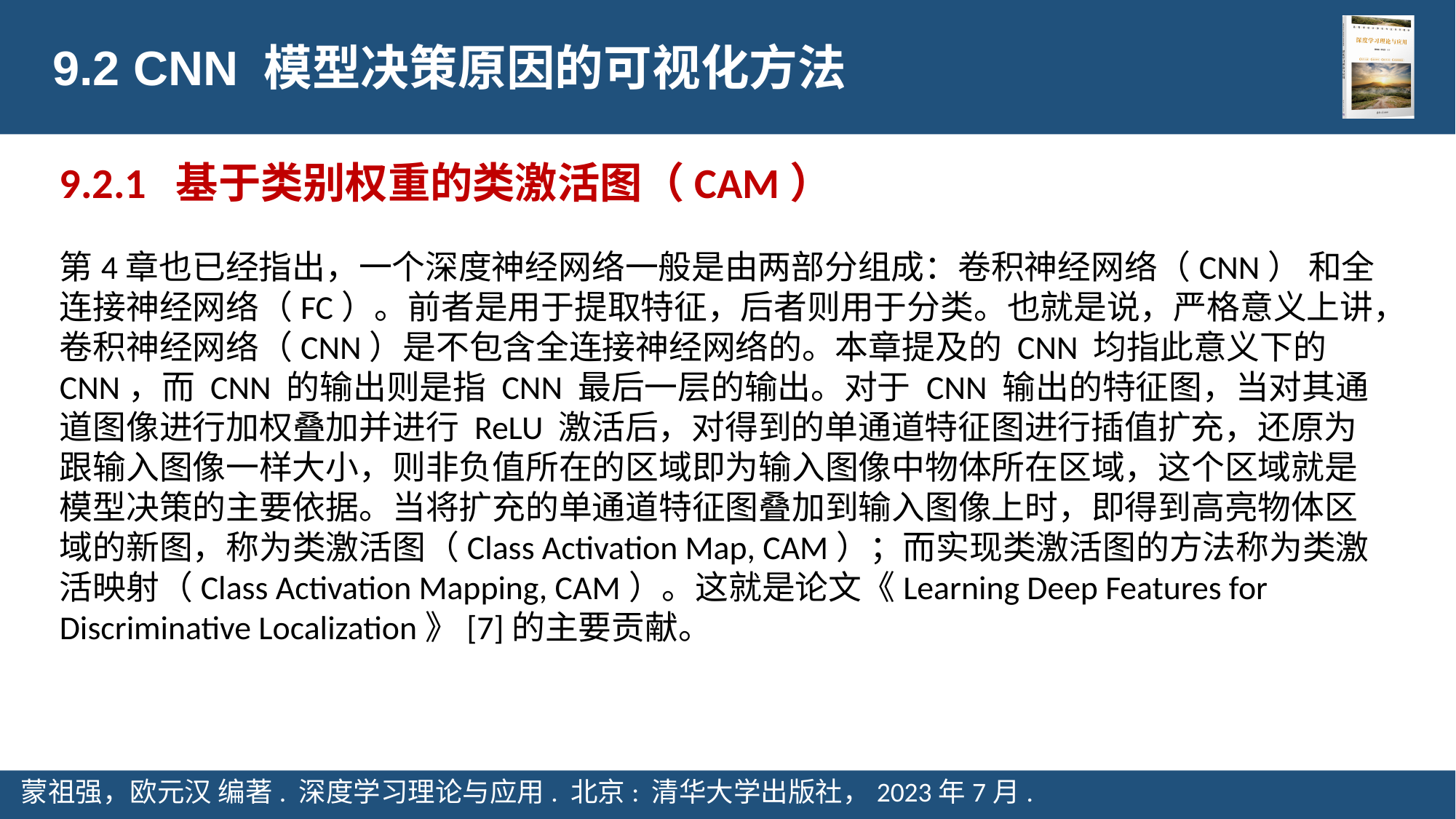

9.2 CNN 模型决策原因的可视化方法
9.2.1  基于类别权重的类激活图（CAM）

第4章也已经指出，一个深度神经网络一般是由两部分组成：卷积神经网络（CNN） 和全连接神经网络（FC）。前者是用于提取特征，后者则用于分类。也就是说，严格意义上讲，卷积神经网络（CNN）是不包含全连接神经网络的。本章提及的 CNN 均指此意义下的CNN，而 CNN 的输出则是指 CNN 最后一层的输出。对于 CNN 输出的特征图，当对其通道图像进行加权叠加并进行 ReLU 激活后，对得到的单通道特征图进行插值扩充，还原为跟输入图像一样大小，则非负值所在的区域即为输入图像中物体所在区域，这个区域就是模型决策的主要依据。当将扩充的单通道特征图叠加到输入图像上时，即得到高亮物体区域的新图，称为类激活图（Class Activation Map, CAM）；而实现类激活图的方法称为类激活映射（Class Activation Mapping, CAM）。这就是论文《Learning Deep Features for Discriminative Localization》[7]的主要贡献。